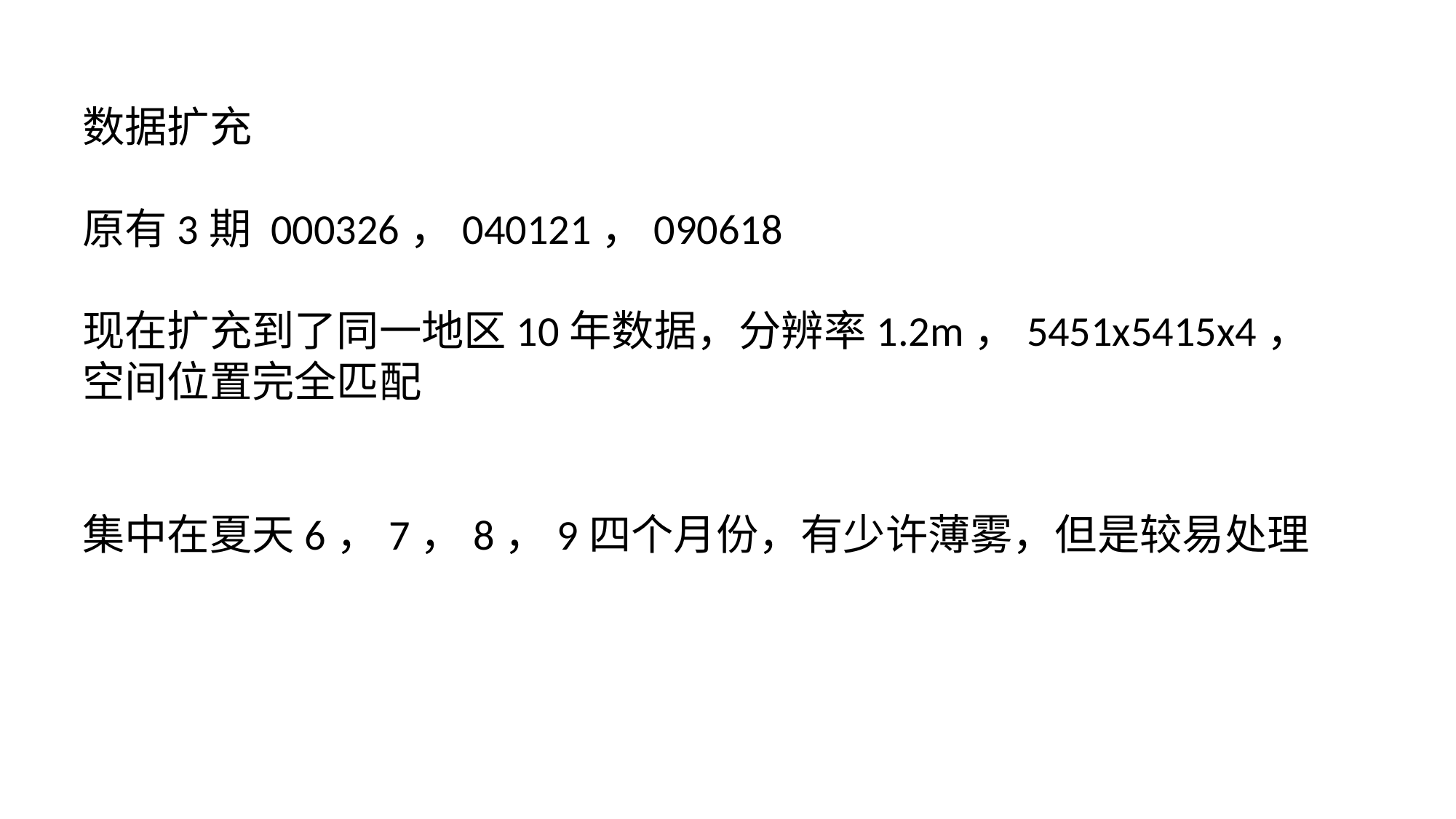

数据扩充

原有3期 000326，040121，090618

现在扩充到了同一地区10年数据，分辨率1.2m，5451x5415x4，空间位置完全匹配

集中在夏天6，7，8，9四个月份，有少许薄雾，但是较易处理